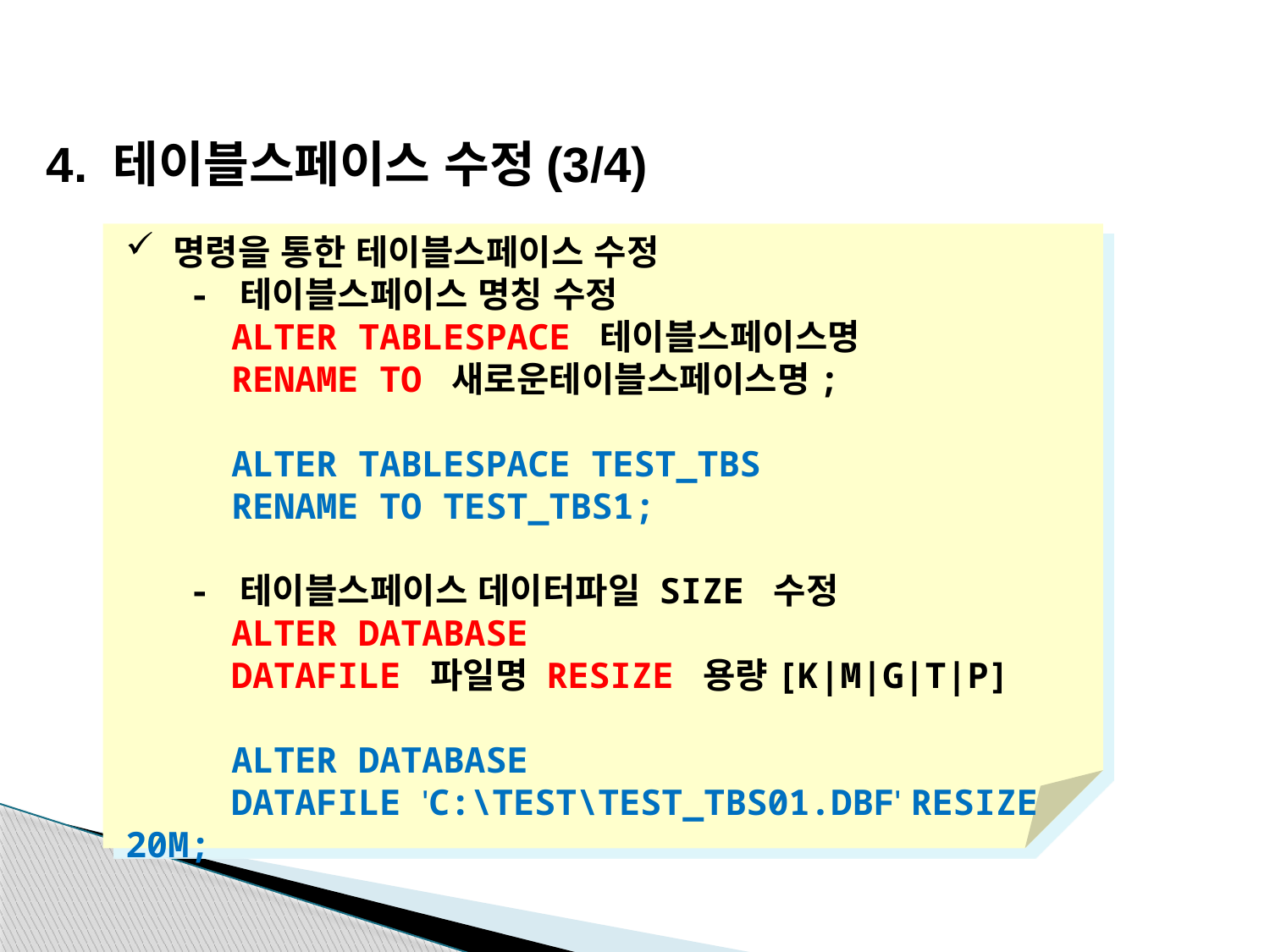

4. 테이블스페이스 수정(3/4)
명령을 통한 테이블스페이스 수정
   - 테이블스페이스 명칭 수정
     ALTER TABLESPACE 테이블스페이스명
     RENAME TO 새로운테이블스페이스명;

     ALTER TABLESPACE TEST_TBS
     RENAME TO TEST_TBS1;

   - 테이블스페이스 데이터파일 SIZE 수정
     ALTER DATABASE
     DATAFILE 파일명 RESIZE 용량[K|M|G|T|P]

     ALTER DATABASE
     DATAFILE 'C:\TEST\TEST_TBS01.DBF' RESIZE 20M;